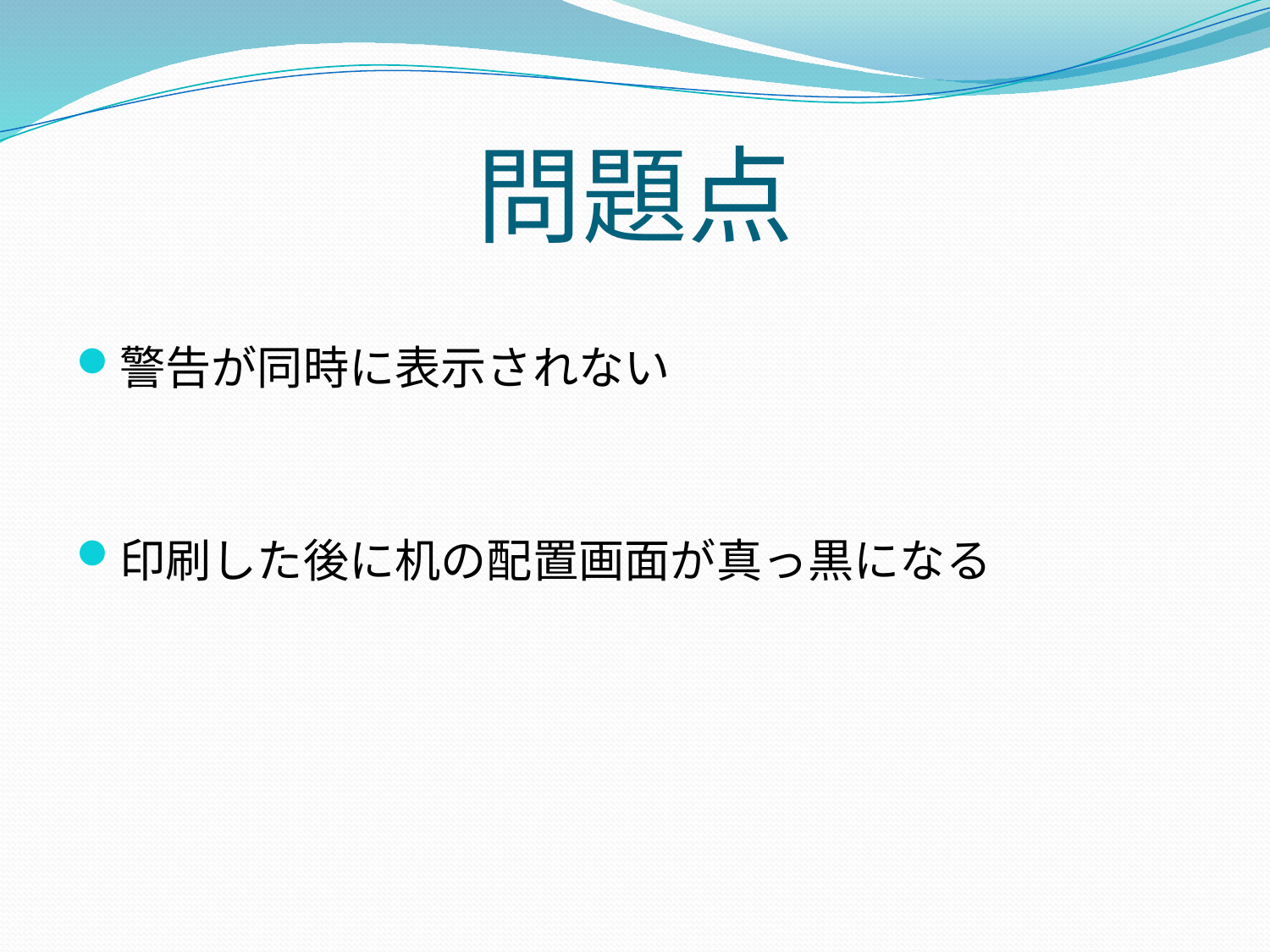

# 問題点

警告が同時に表示されない

印刷した後に机の配置画面が真っ黒になる